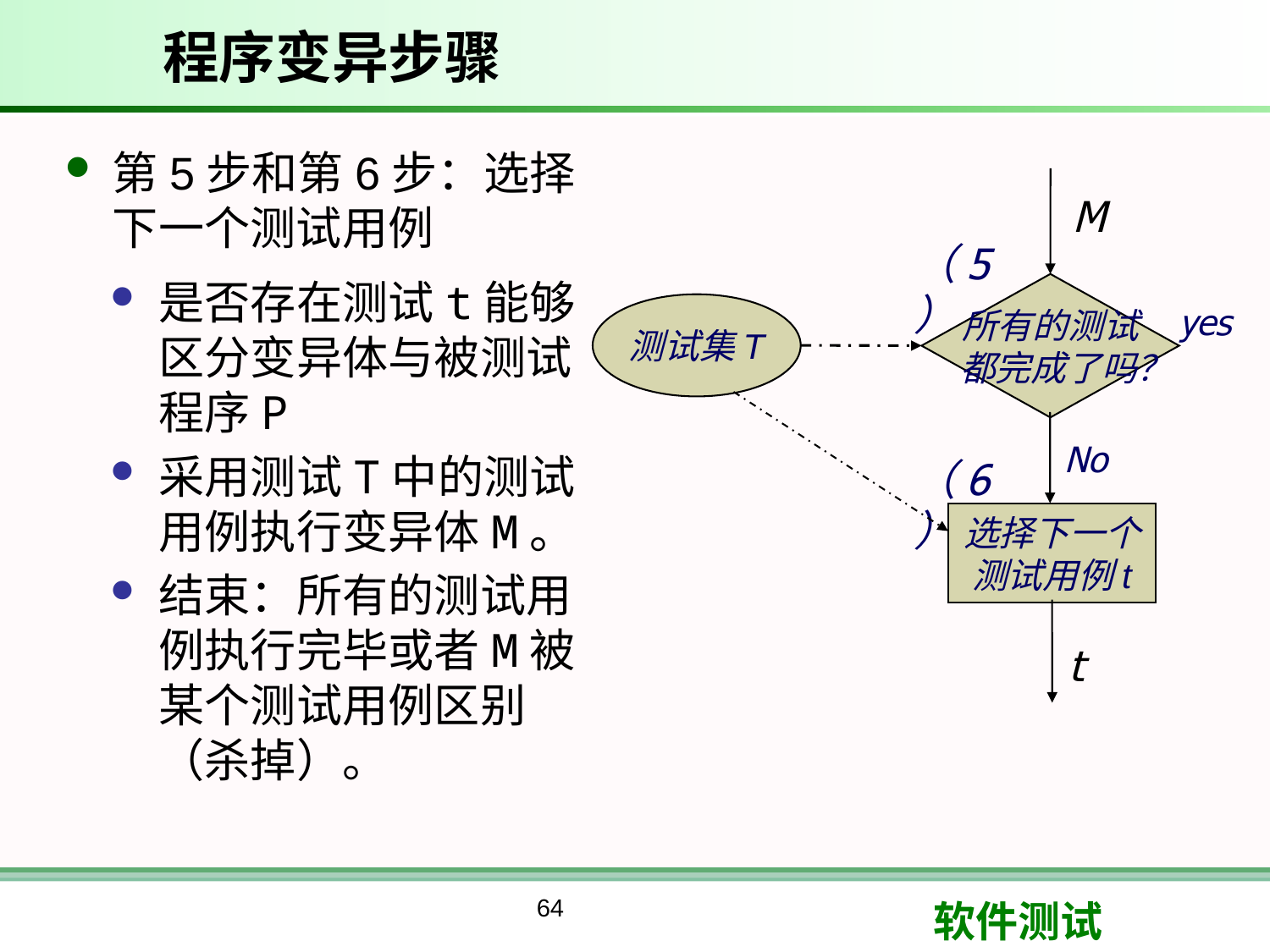

# 程序变异步骤
第5步和第6步：选择下一个测试用例
是否存在测试t能够区分变异体与被测试程序P
采用测试T中的测试用例执行变异体M。
结束：所有的测试用例执行完毕或者M被某个测试用例区别（杀掉）。

M
（5）
所有的测试
   都完成了吗？
yes
测试集T

No
（6）
选择下一个
测试用例t

t
64